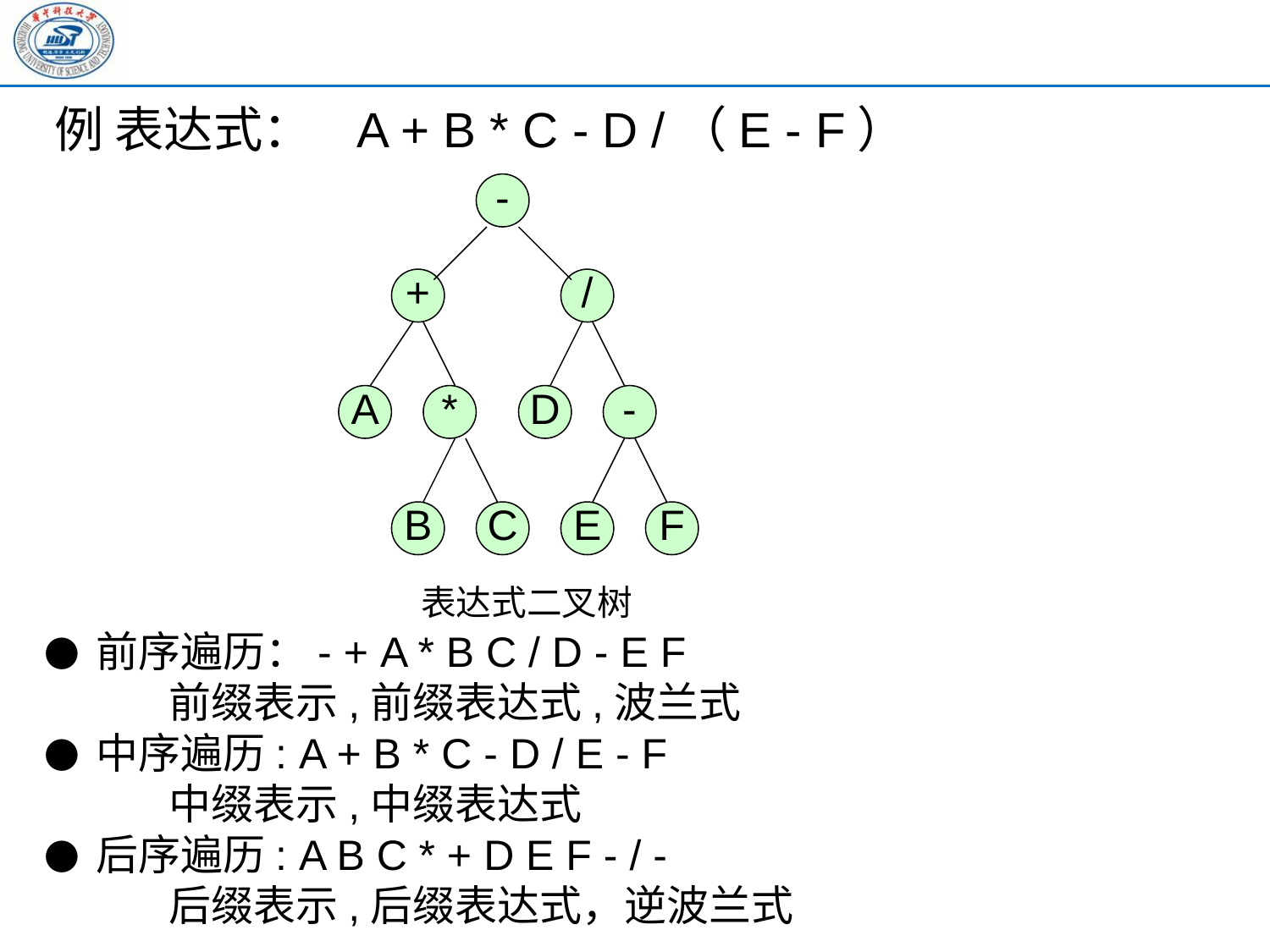

例 表达式：   A + B * C - D /（E - F）
-

+
/

A
*
D
-

B
C
E
F
表达式二叉树
● 前序遍历：- + A * B C / D - E F
            前缀表示,前缀表达式,波兰式
● 中序遍历: A + B * C - D / E - F
            中缀表示,中缀表达式
● 后序遍历: A B C * + D E F - / -
            后缀表示,后缀表达式，逆波兰式